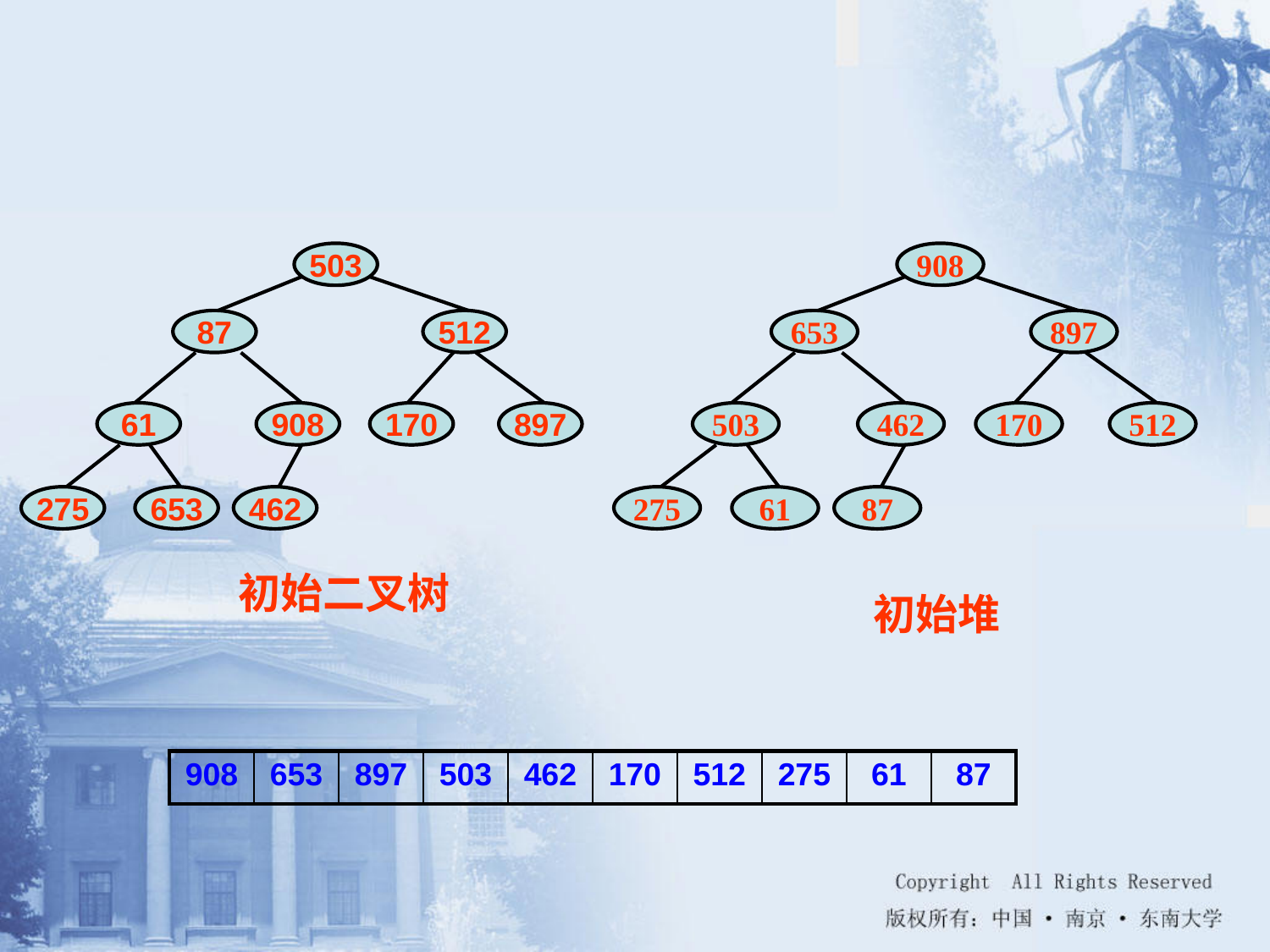

503
908

87
512
653
897

61
908
170
897
503
462
170
512

275
653
462
275
61
87
初始二叉树
初始堆
| 908 | 653 | 897 | 503 | 462 | 170 | 512 | 275 | 61 | 87 |
| --- | --- | --- | --- | --- | --- | --- | --- | --- | --- |